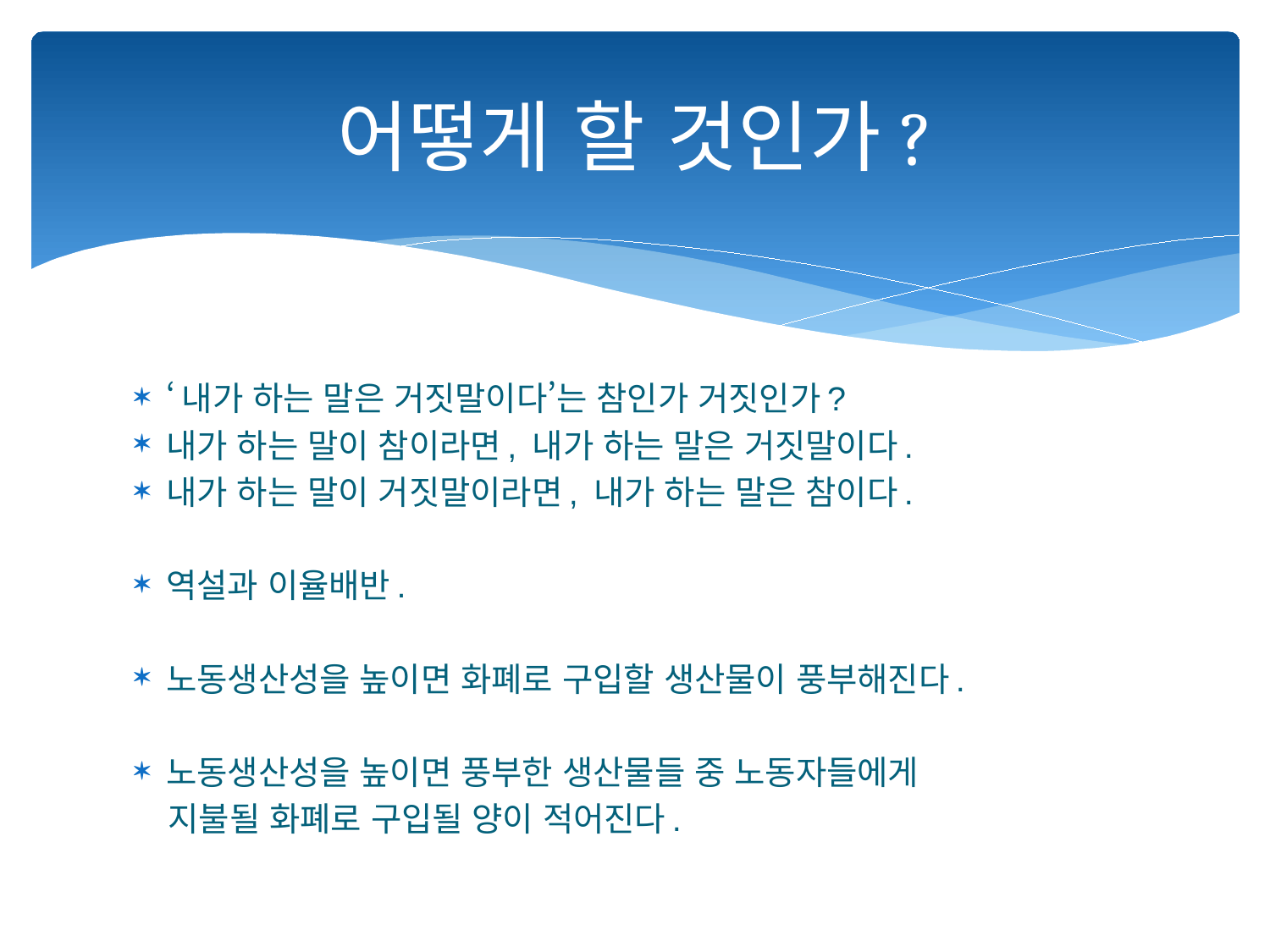

# 어떻게 할 것인가?
‘내가 하는 말은 거짓말이다’는 참인가 거짓인가?
내가 하는 말이 참이라면, 내가 하는 말은 거짓말이다.
내가 하는 말이 거짓말이라면, 내가 하는 말은 참이다.

역설과 이율배반.

노동생산성을 높이면 화폐로 구입할 생산물이 풍부해진다.

노동생산성을 높이면 풍부한 생산물들 중 노동자들에게
   지불될 화폐로 구입될 양이 적어진다.